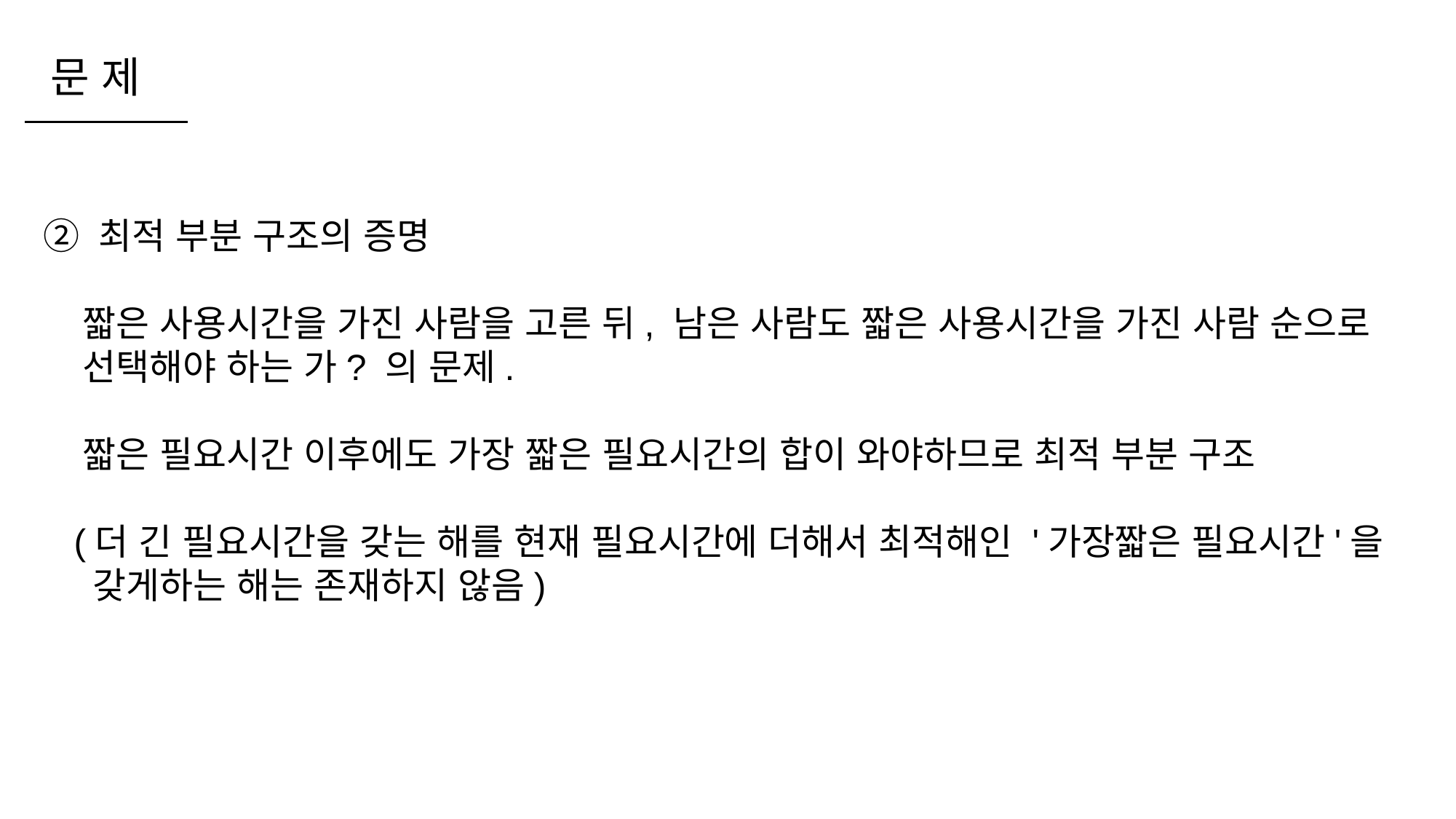

문 제
② 최적 부분 구조의 증명

   짧은 사용시간을 가진 사람을 고른 뒤, 남은 사람도 짧은 사용시간을 가진 사람 순으로
   선택해야 하는 가? 의 문제.

   짧은 필요시간 이후에도 가장 짧은 필요시간의 합이 와야하므로 최적 부분 구조

   (더 긴 필요시간을 갖는 해를 현재 필요시간에 더해서 최적해인 '가장짧은 필요시간'을
    갖게하는 해는 존재하지 않음)